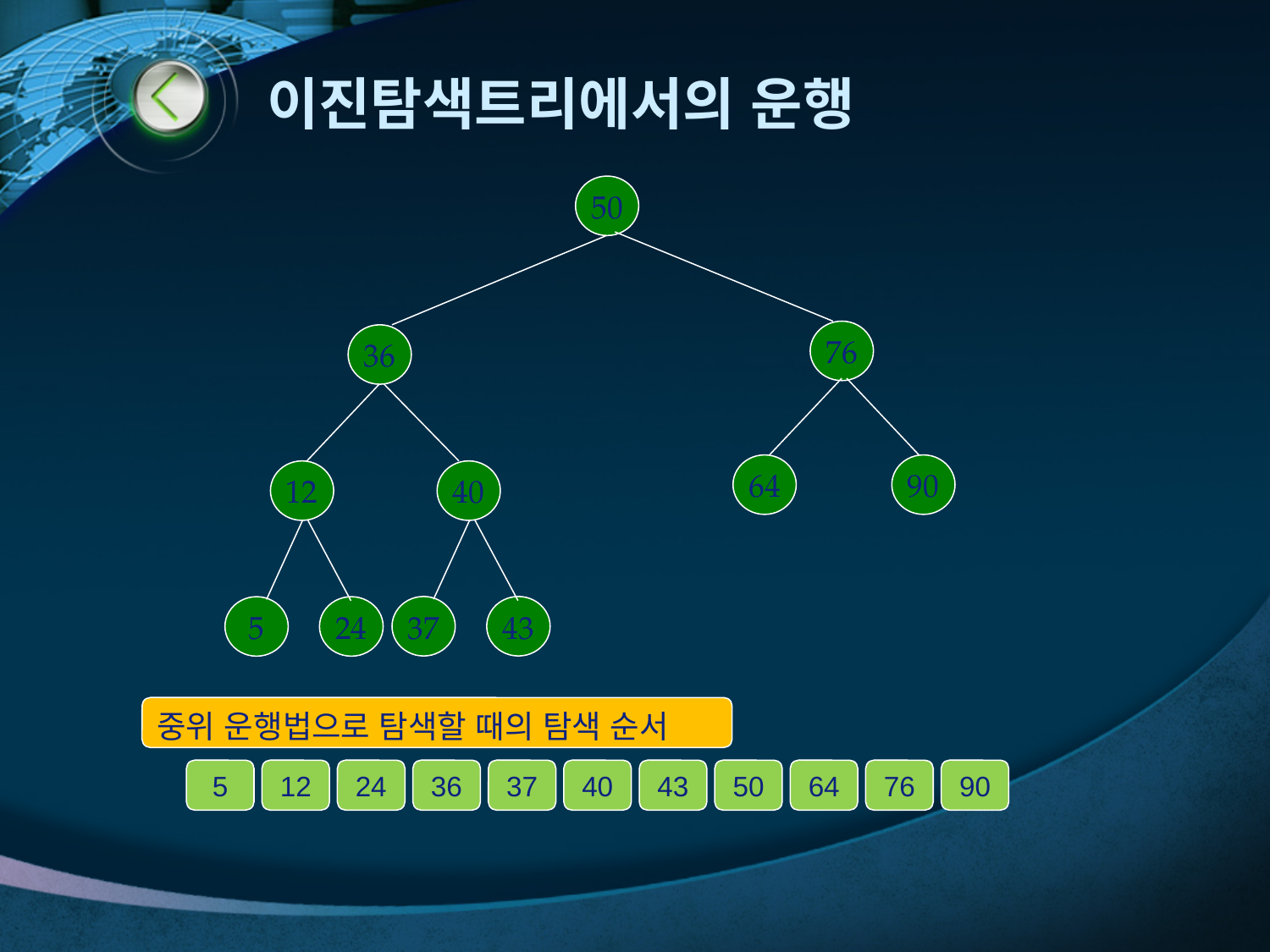

# 이진탐색트리에서의 운행
50

76
36

64
90
12
40

37
43
5
24
중위 운행법으로 탐색할 때의 탐색 순서
5
12
24
36
37
40
43
50
64
76
90